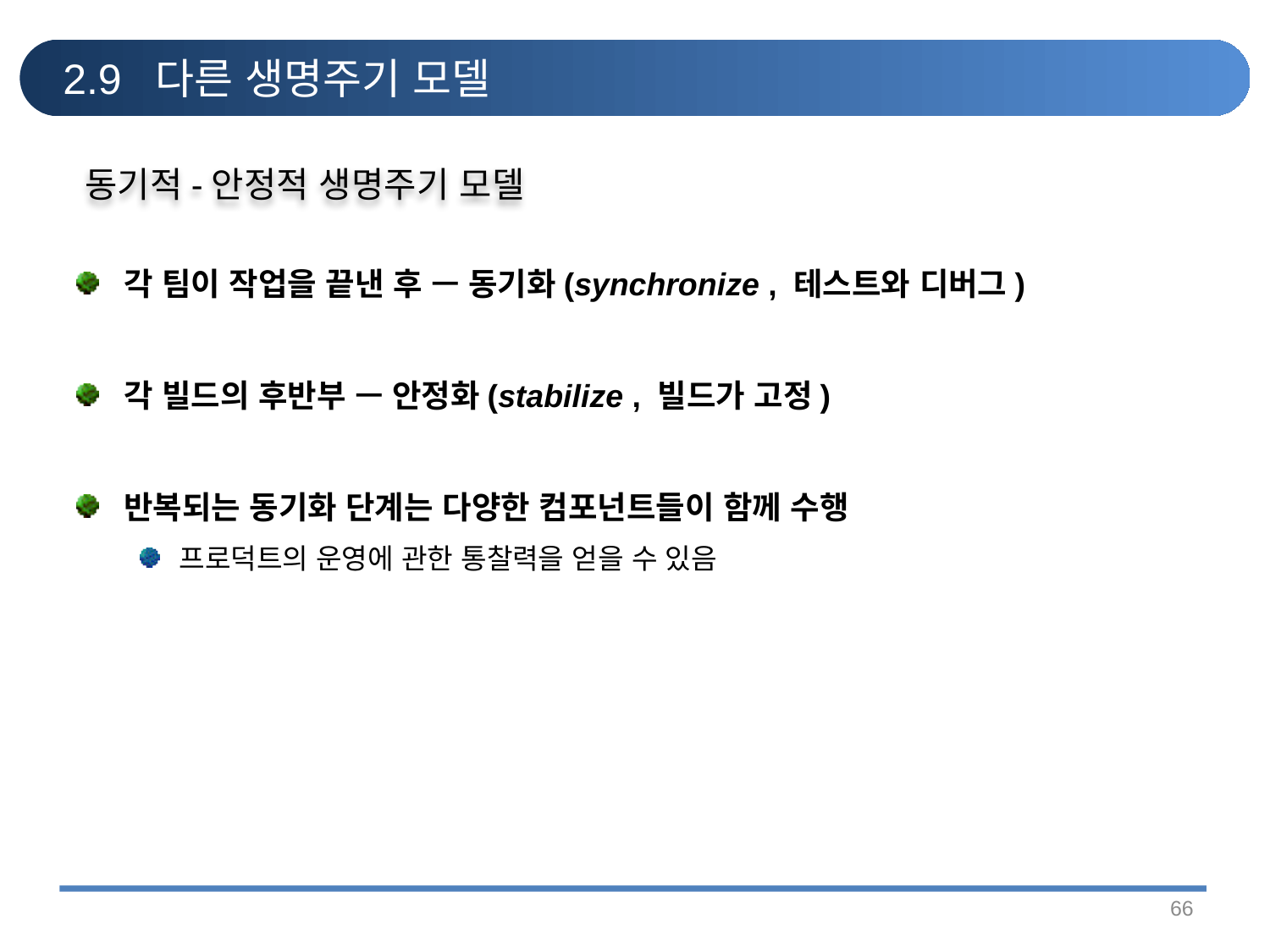

# 2.9  다른 생명주기 모델
동기적-안정적 생명주기 모델
각 팀이 작업을 끝낸 후 — 동기화(synchronize , 테스트와 디버그)

각 빌드의 후반부 — 안정화(stabilize , 빌드가 고정)

반복되는 동기화 단계는 다양한 컴포넌트들이 함께 수행
프로덕트의 운영에 관한 통찰력을 얻을 수 있음
66